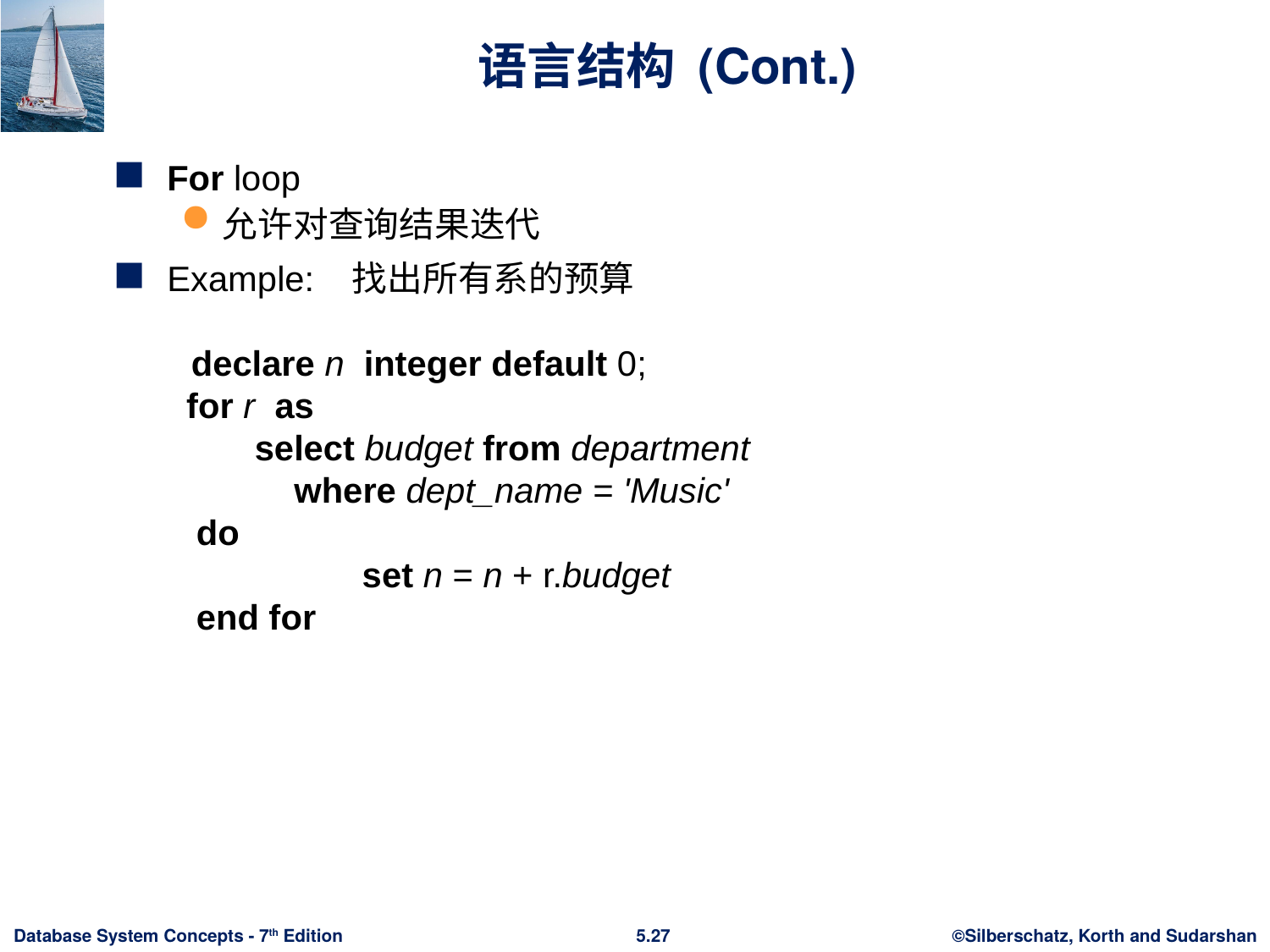

# 语言结构 (Cont.)
For loop
允许对查询结果迭代
Example:   找出所有系的预算
  declare n  integer default 0;
  for r  as
         select budget from department                                                     	where dept_name = 'Music'
   do
	       set n = n + r.budget
   end for